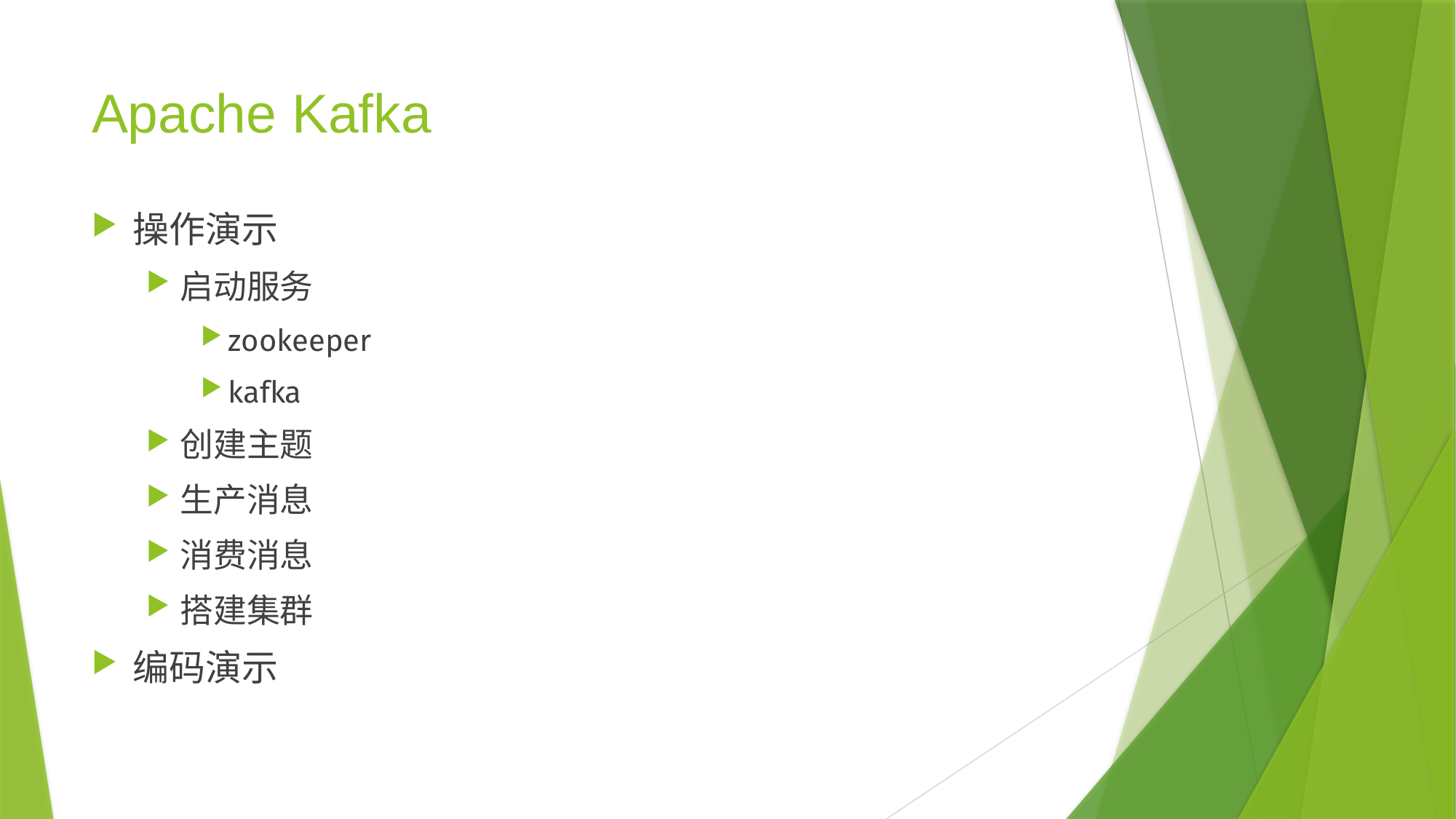

# Apache Kafka
操作演示
启动服务
zookeeper
kafka
创建主题
生产消息
消费消息
搭建集群
编码演示